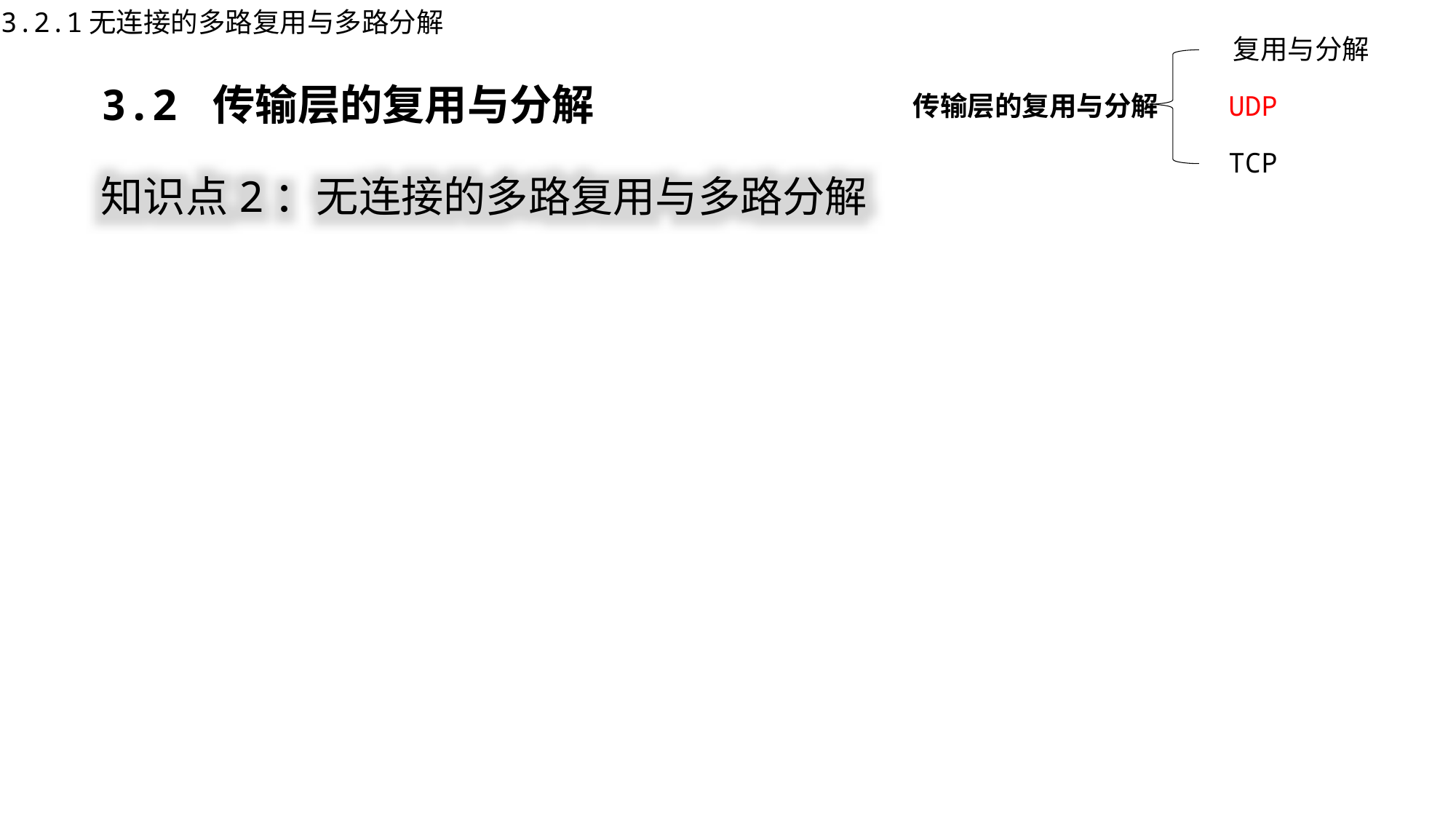

3.2.1无连接的多路复用与多路分解
复用与分解

传输层的复用与分解
UDP
TCP
3.2 传输层的复用与分解
知识点2：无连接的多路复用与多路分解